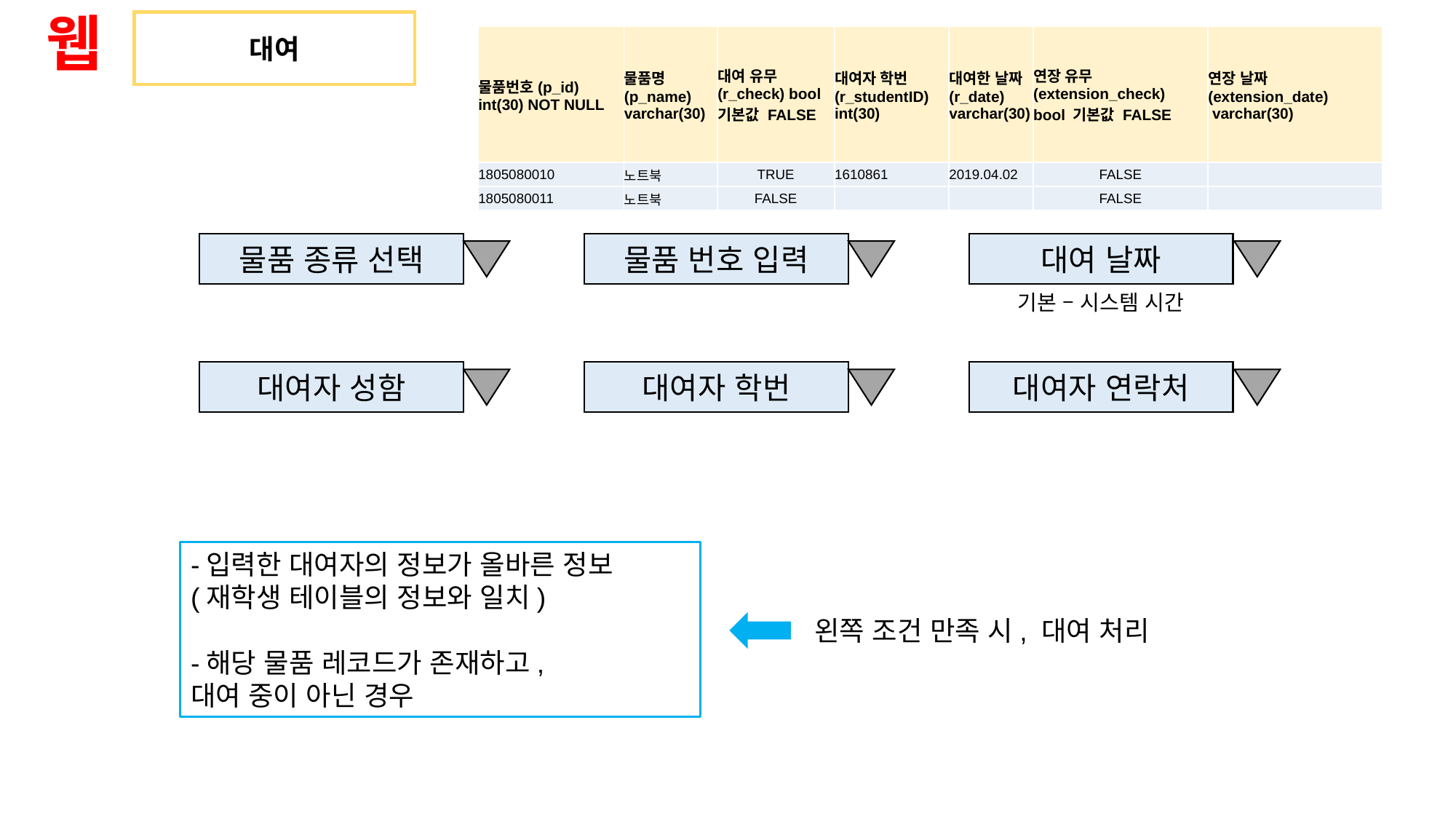

웹
대여
| 물품번호(p\_id) int(30) NOT NULL | 물품명 (p\_name) varchar(30) | 대여 유무 (r\_check) bool 기본값 FALSE | 대여자 학번 (r\_studentID) int(30) | 대여한 날짜(r\_date) varchar(30) | 연장 유무 (extension\_check) bool 기본값 FALSE | 연장 날짜 (extension\_date) varchar(30) |
| --- | --- | --- | --- | --- | --- | --- |
| 1805080010 | 노트북 | TRUE | 1610861 | 2019.04.02 | FALSE |  |
| 1805080011 | 노트북 | FALSE |  |  | FALSE |  |
물품 종류 선택
물품 번호 입력
대여 날짜

기본 – 시스템 시간
대여자 성함
대여자 학번
대여자 연락처

-입력한 대여자의 정보가 올바른 정보
(재학생 테이블의 정보와 일치)

-해당 물품 레코드가 존재하고,
대여 중이 아닌 경우
왼쪽 조건 만족 시, 대여 처리